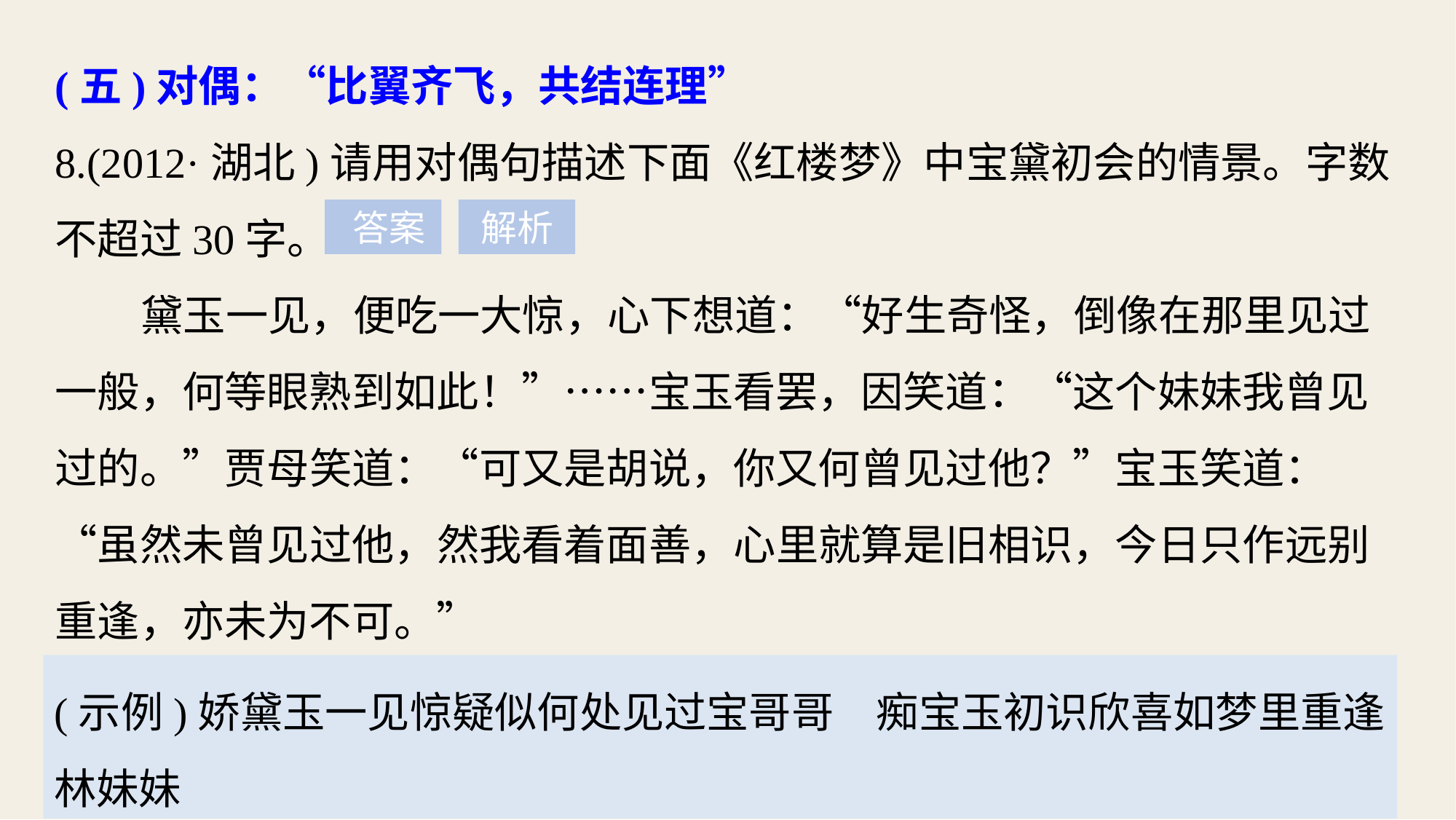

(五)对偶：“比翼齐飞，共结连理”
8.(2012·湖北)请用对偶句描述下面《红楼梦》中宝黛初会的情景。字数不超过30字。
黛玉一见，便吃一大惊，心下想道：“好生奇怪，倒像在那里见过一般，何等眼熟到如此！”……宝玉看罢，因笑道：“这个妹妹我曾见过的。”贾母笑道：“可又是胡说，你又何曾见过他？”宝玉笑道：“虽然未曾见过他，然我看着面善，心里就算是旧相识，今日只作远别重逢，亦未为不可。”
 答案
解析
(示例)娇黛玉一见惊疑似何处见过宝哥哥　痴宝玉初识欣喜如梦里重逢林妹妹